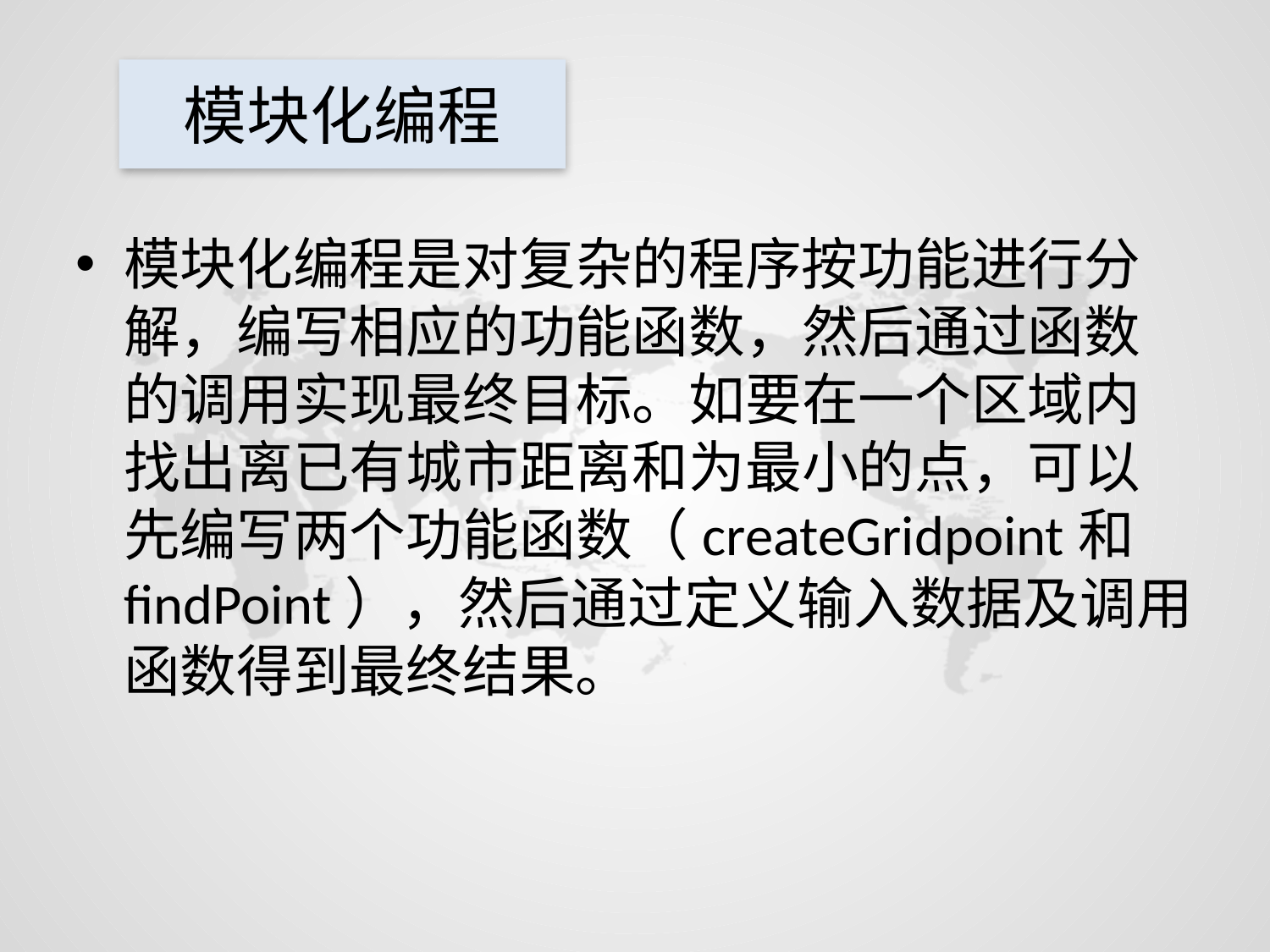

# 模块化编程
模块化编程是对复杂的程序按功能进行分解，编写相应的功能函数，然后通过函数的调用实现最终目标。如要在一个区域内找出离已有城市距离和为最小的点，可以先编写两个功能函数（createGridpoint和findPoint），然后通过定义输入数据及调用函数得到最终结果。